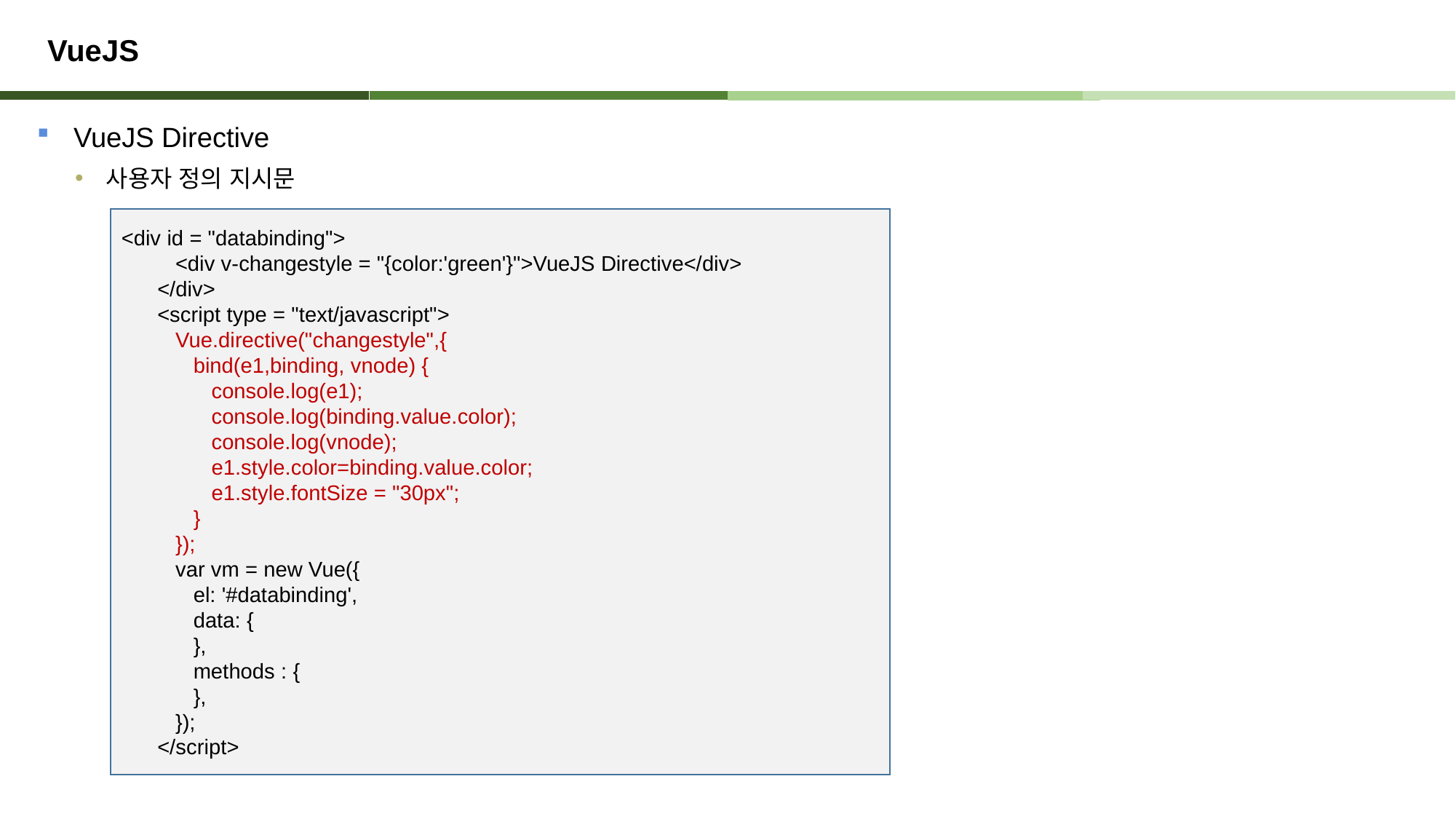

# VueJS
VueJS Directive
 사용자 정의 지시문
<div id = "databinding">
         <div v-changestyle = "{color:'green'}">VueJS Directive</div>
      </div>
      <script type = "text/javascript">
         Vue.directive("changestyle",{
            bind(e1,binding, vnode) {
               console.log(e1);
               console.log(binding.value.color);
               console.log(vnode);
               e1.style.color=binding.value.color;
               e1.style.fontSize = "30px";
            }
         });
         var vm = new Vue({
            el: '#databinding',
            data: {
            },
            methods : {
            },
         });
      </script>